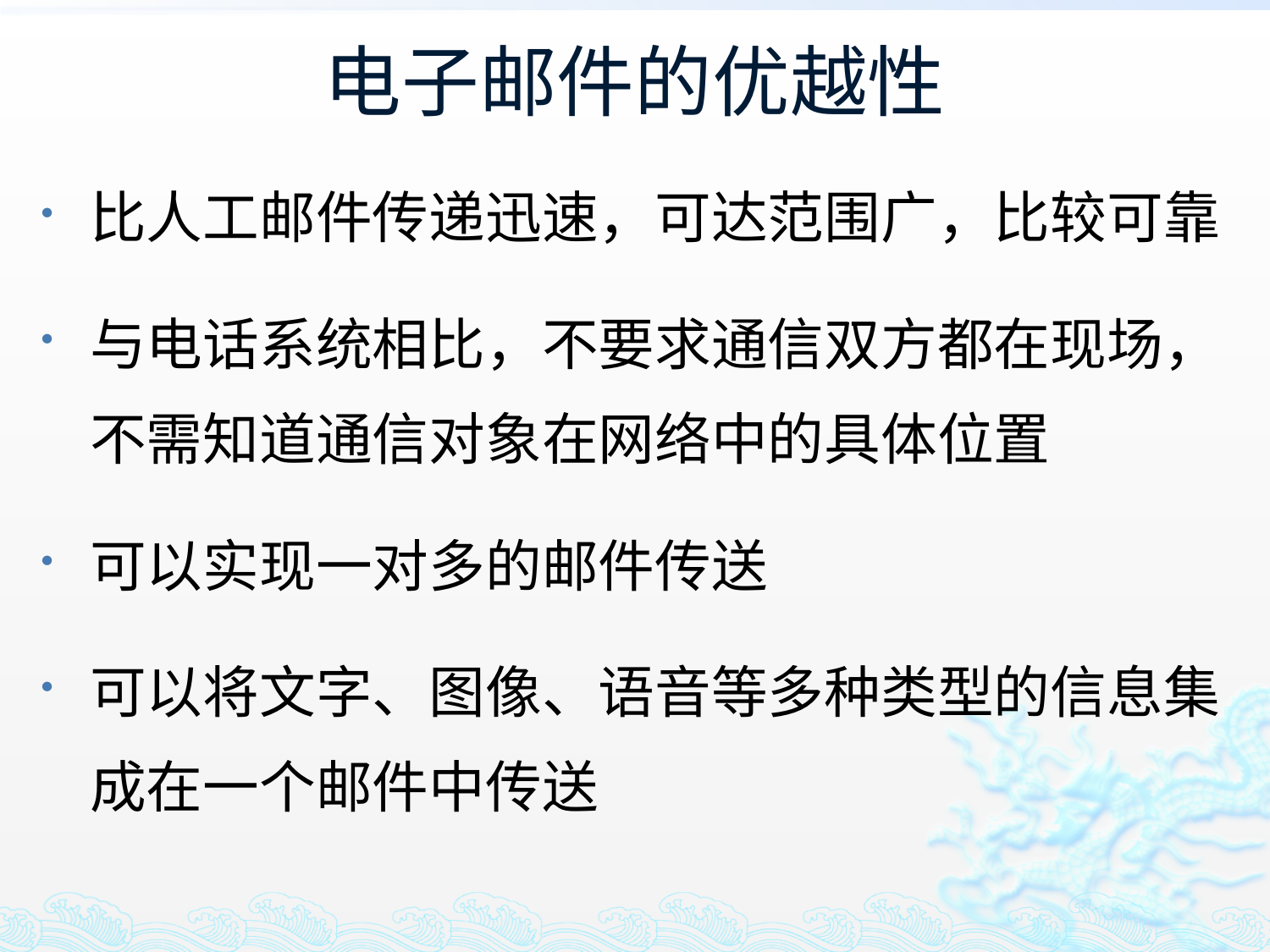

# 电子邮件的优越性
比人工邮件传递迅速，可达范围广，比较可靠
与电话系统相比，不要求通信双方都在现场，不需知道通信对象在网络中的具体位置
可以实现一对多的邮件传送
可以将文字、图像、语音等多种类型的信息集成在一个邮件中传送